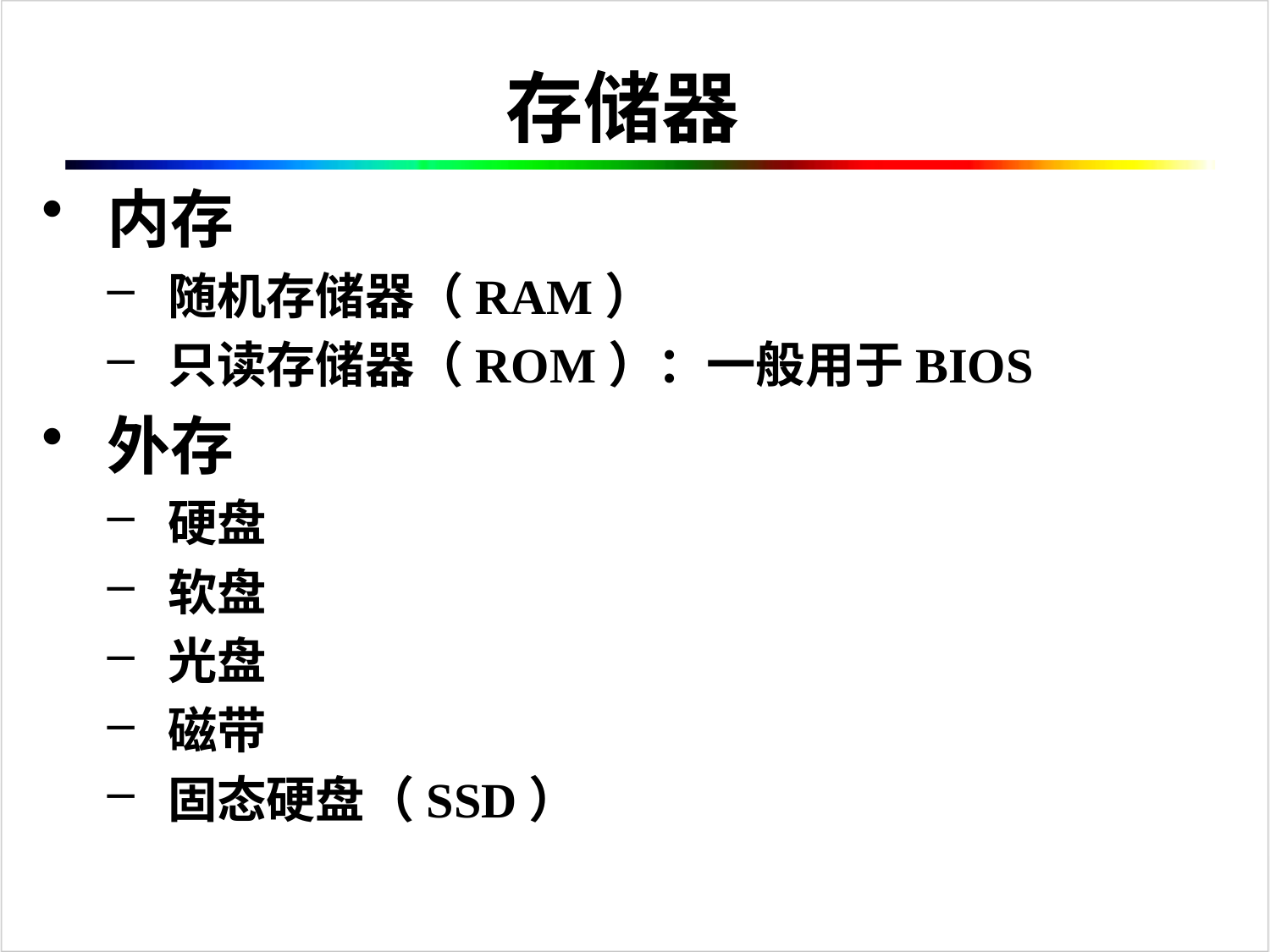

存储器
内存
随机存储器（RAM）
只读存储器（ROM）：一般用于BIOS
外存
硬盘
软盘
光盘
磁带
固态硬盘（SSD）